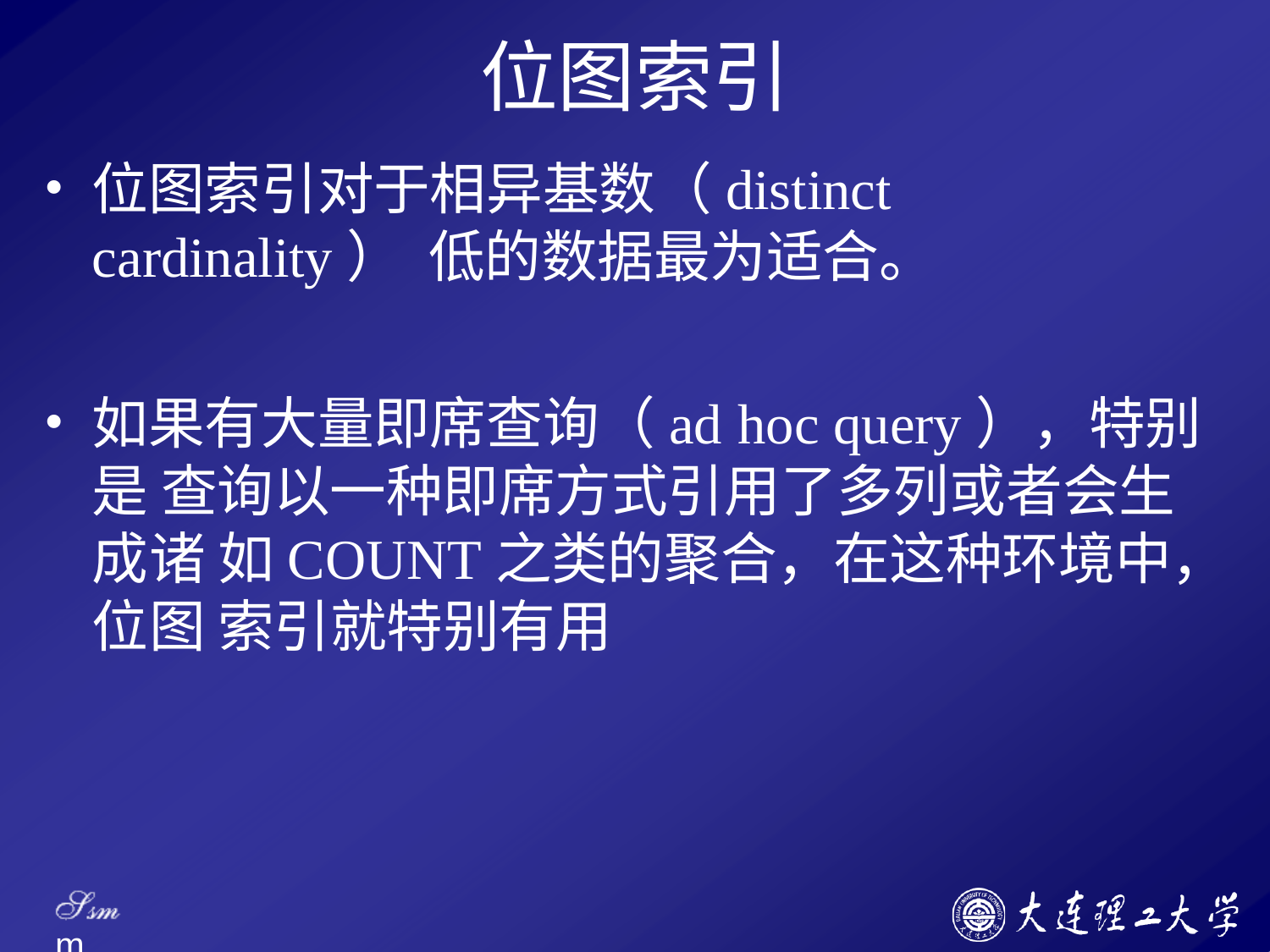

# 位图索引
位图索引对于相异基数（distinct cardinality）  低的数据最为适合。

如果有大量即席查询（ad hoc query），特别是 查询以一种即席方式引用了多列或者会生成诸 如COUNT之类的聚合，在这种环境中，位图 索引就特别有用

Ssm